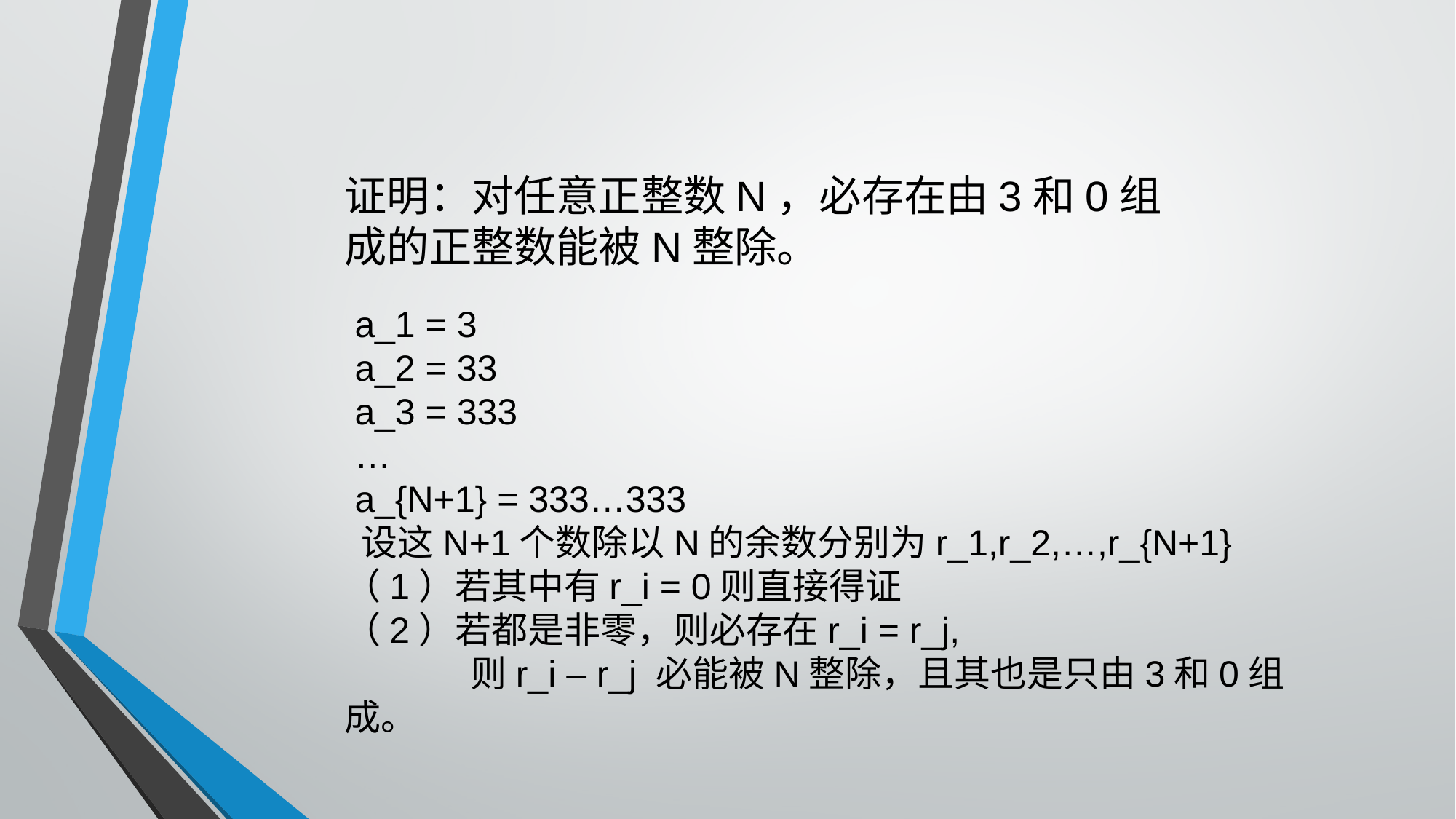

证明：对任意正整数N，必存在由3和0组成的正整数能被N整除。
 a_1 = 3
 a_2 = 33
 a_3 = 333
 …
 a_{N+1} = 333…333
 设这N+1个数除以N的余数分别为r_1,r_2,…,r_{N+1}
（1）若其中有r_i = 0则直接得证
（2）若都是非零，则必存在r_i = r_j,
	 则r_i – r_j 必能被N整除，且其也是只由3和0组成。